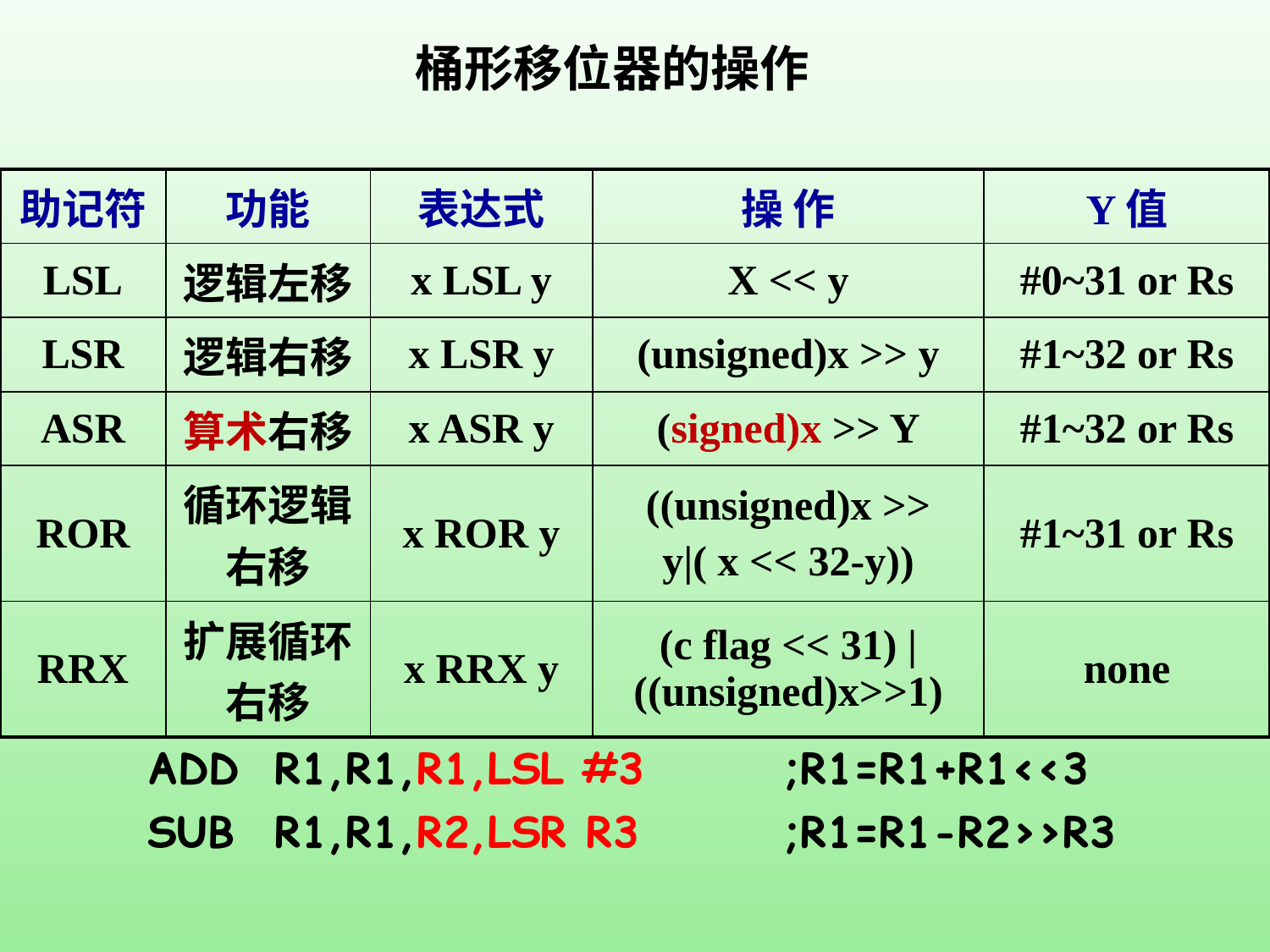

# 桶形移位器的操作
| 助记符 | 功能 | 表达式 | 操 作 | Y值 |
| --- | --- | --- | --- | --- |
| LSL | 逻辑左移 | x LSL y | X << y | #0~31 or Rs |
| LSR | 逻辑右移 | x LSR y | (unsigned)x >> y | #1~32 or Rs |
| ASR | 算术右移 | x ASR y | (signed)x >> Y | #1~32 or Rs |
| ROR | 循环逻辑右移 | x ROR y | ((unsigned)x >> y|( x << 32-y)) | #1~31 or Rs |
| RRX | 扩展循环右移 | x RRX y | (c flag << 31) |((unsigned)x>>1) | none |
ADD	R1,R1,R1,LSL #3		;R1=R1+R1<<3
SUB	R1,R1,R2,LSR R3		;R1=R1-R2>>R3